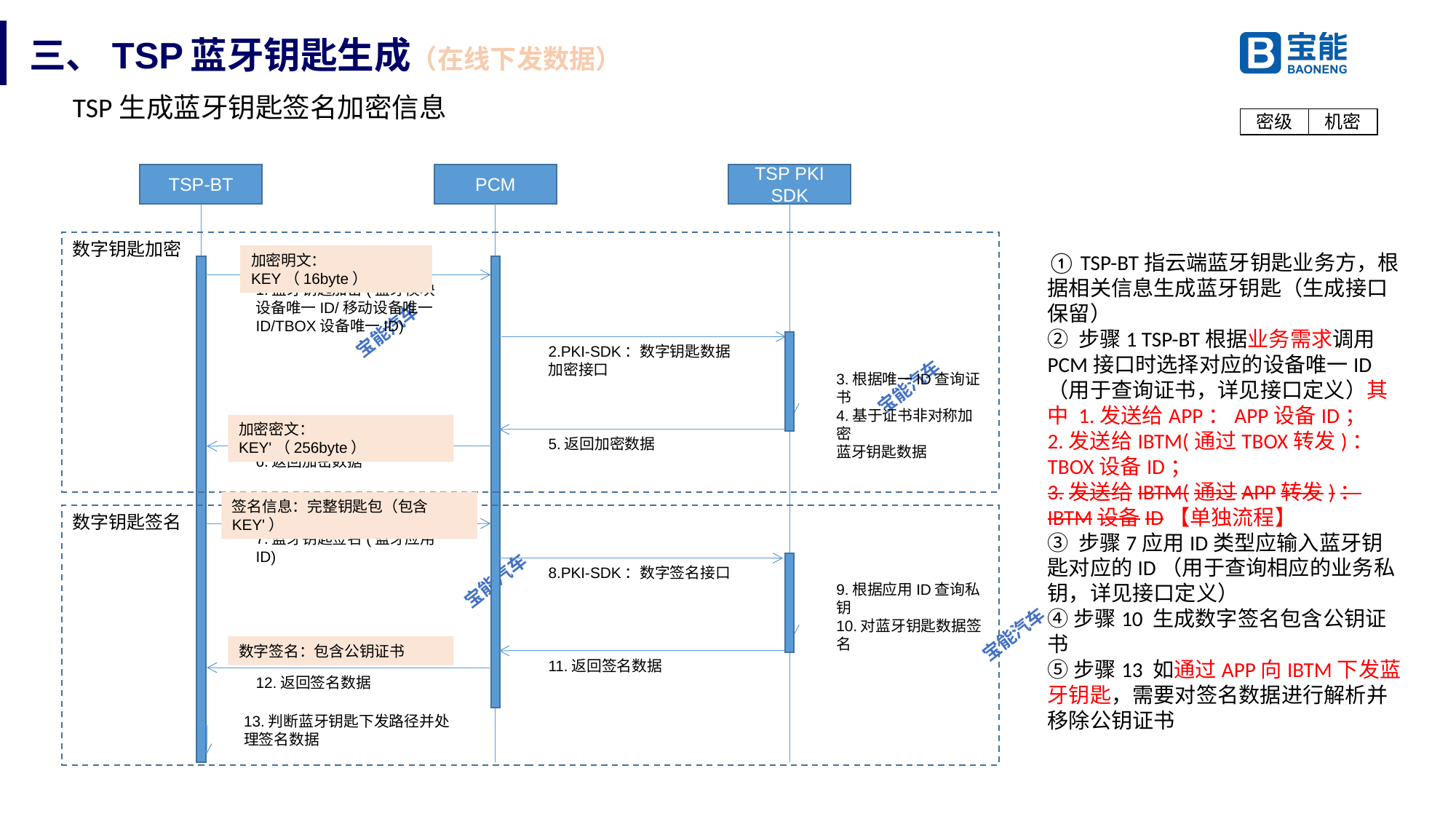

# 三、TSP蓝牙钥匙生成（在线下发数据）
TSP生成蓝牙钥匙签名加密信息
TSP-BT
PCM
TSP PKI SDK
数字钥匙加密
① TSP-BT指云端蓝牙钥匙业务方，根据相关信息生成蓝牙钥匙（生成接口保留）
② 步骤1 TSP-BT根据业务需求调用PCM接口时选择对应的设备唯一ID（用于查询证书，详见接口定义）其中 1.发送给APP：APP设备ID；
2.发送给IBTM(通过TBOX转发)：TBOX设备ID；
3.发送给IBTM(通过APP转发)：IBTM设备ID【单独流程】
③ 步骤7应用ID类型应输入蓝牙钥匙对应的ID（用于查询相应的业务私钥，详见接口定义）
④步骤10 生成数字签名包含公钥证书
⑤步骤13 如通过APP向IBTM下发蓝牙钥匙，需要对签名数据进行解析并移除公钥证书
加密明文：KEY（16byte）

1.蓝牙钥匙加密(蓝牙模块设备唯一ID/移动设备唯一ID/TBOX设备唯一ID)

2.PKI-SDK：数字钥匙数据加密接口
3.根据唯一ID查询证书
4.基于证书非对称加密
蓝牙钥匙数据
加密密文：KEY'（256byte）
5.返回加密数据
6.返回加密数据
签名信息：完整钥匙包（包含KEY'）
数字钥匙签名
7.蓝牙钥匙签名(蓝牙应用ID)

8.PKI-SDK：数字签名接口
9.根据应用ID查询私钥
10.对蓝牙钥匙数据签名
数字签名：包含公钥证书
11.返回签名数据
12.返回签名数据
13.判断蓝牙钥匙下发路径并处理签名数据
12